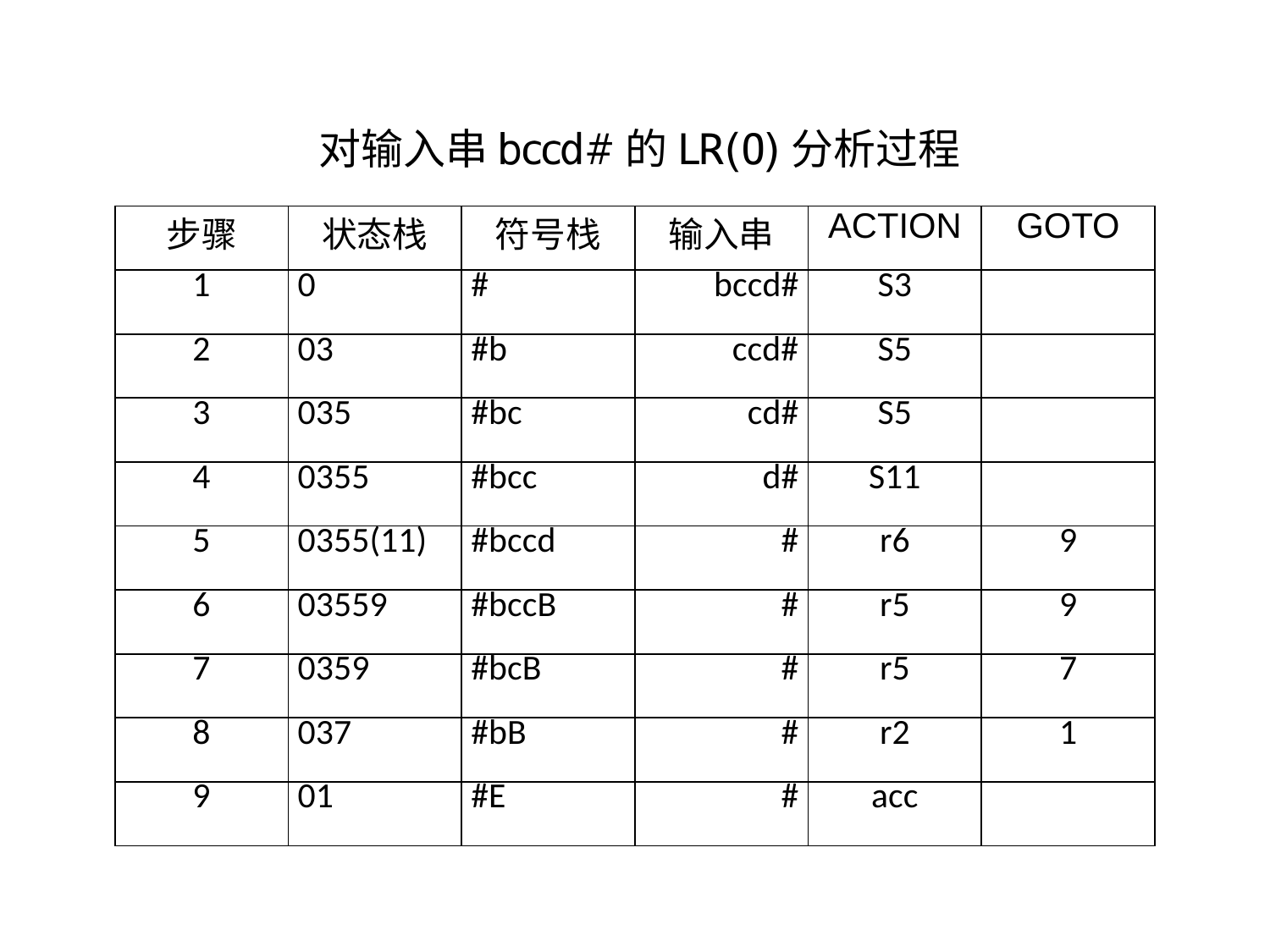

对输入串bccd#的LR(0)分析过程
| 步骤 | 状态栈 | 符号栈 | 输入串 | ACTION | GOTO |
| --- | --- | --- | --- | --- | --- |
| 1 | 0 | # | bccd# | S3 |  |
| 2 | 03 | #b | ccd# | S5 |  |
| 3 | 035 | #bc | cd# | S5 |  |
| 4 | 0355 | #bcc | d# | S11 |  |
| 5 | 0355(11) | #bccd | # | r6 | 9 |
| 6 | 03559 | #bccB | # | r5 | 9 |
| 7 | 0359 | #bcB | # | r5 | 7 |
| 8 | 037 | #bB | # | r2 | 1 |
| 9 | 01 | #E | # | acc |  |
69